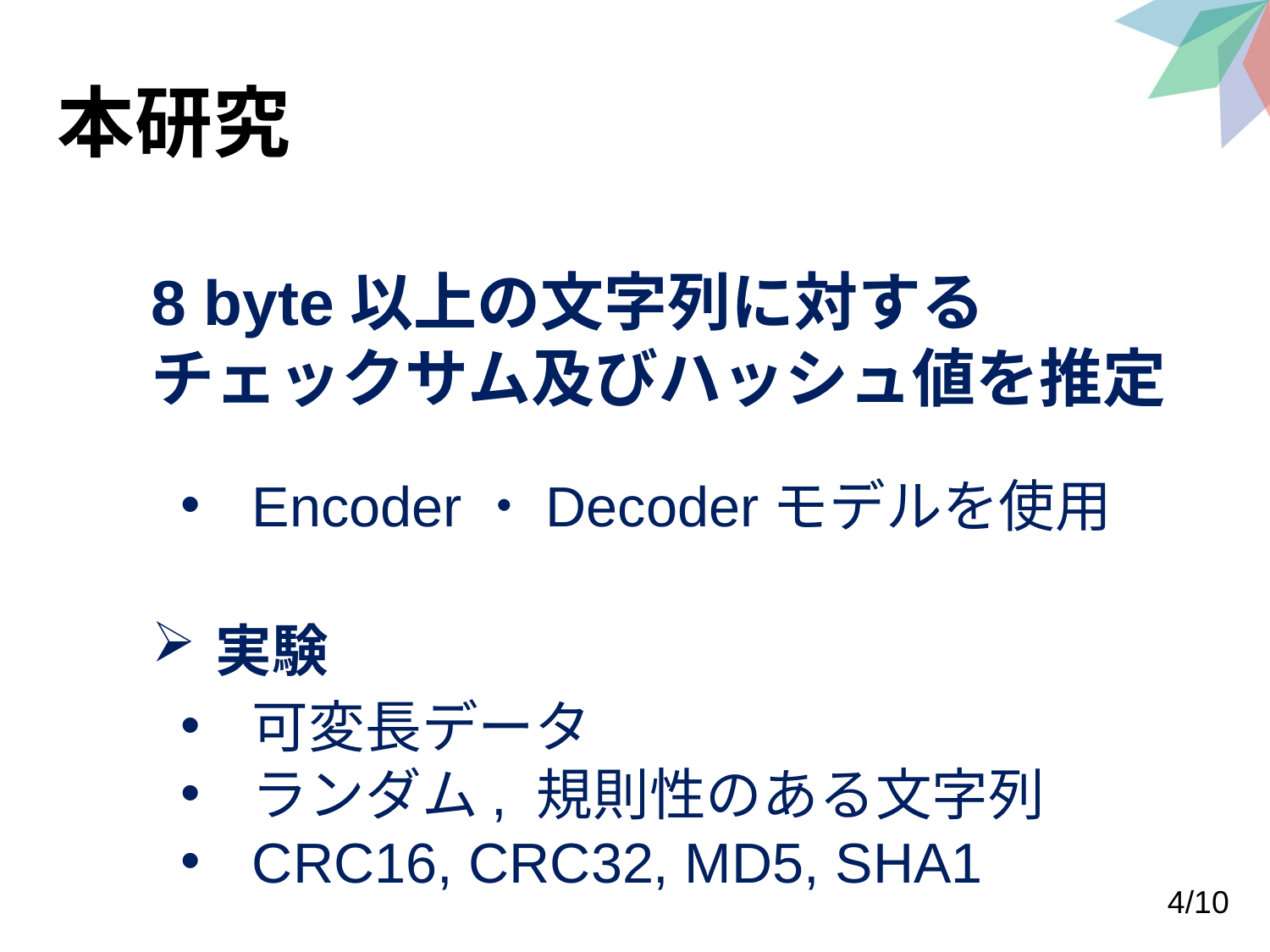

# 本研究
8 byte以上の文字列に対するチェックサム及びハッシュ値を推定

ランダム, 規則性のある文字列
Encoder・Decoderモデル

Encoder・Decoderモデルを使用
実験
可変長データ
ランダム, 規則性のある文字列
CRC16, CRC32, MD5, SHA1

汎用性向上

4/10
チェックサム: 文字列の総和 mod 256
ハッシュ値：CRC16, CRC32, MD5, SHA1
チェックサム及びハッシュ値の位置は既知